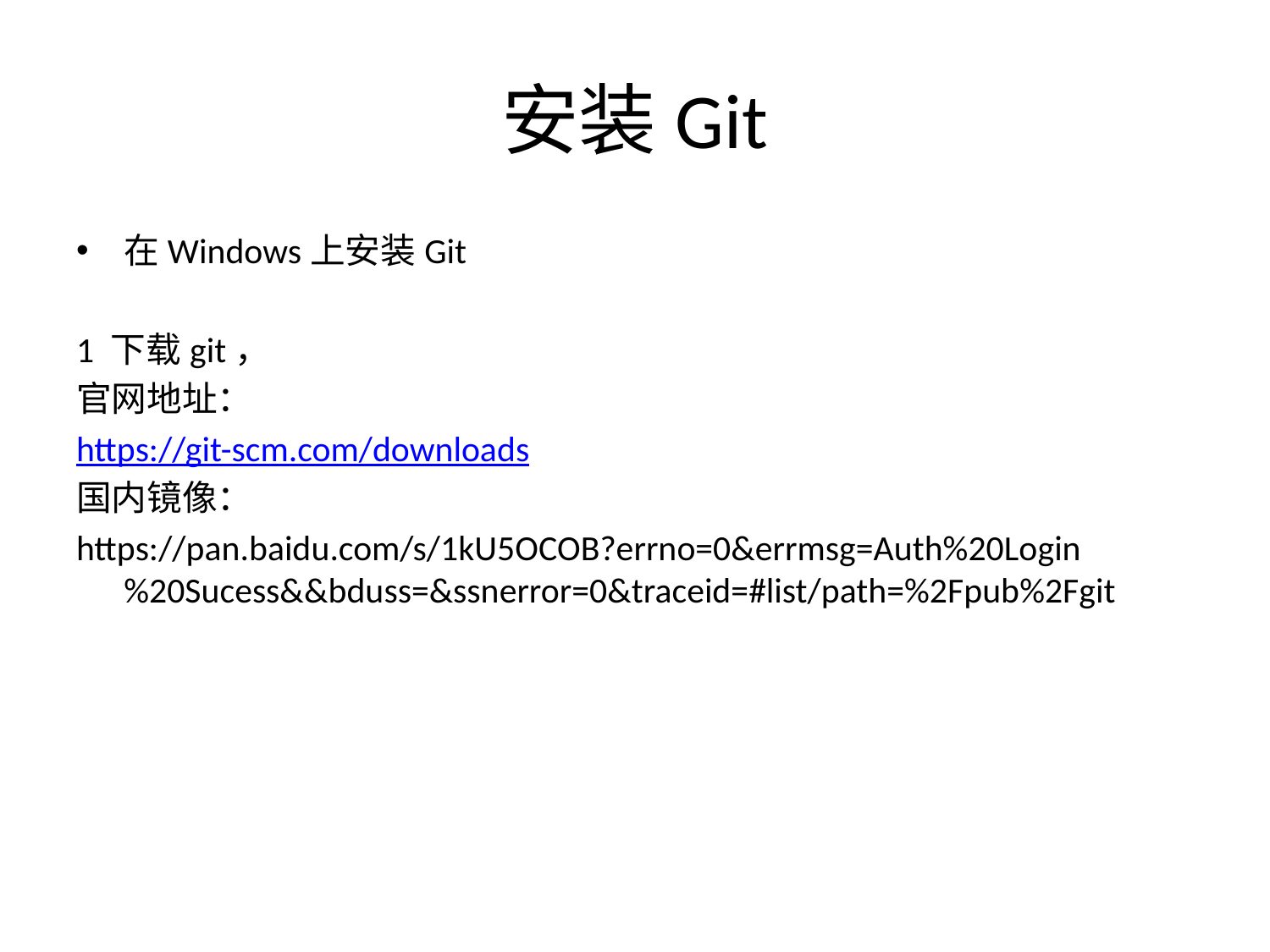

# 安装Git
在Windows上安装Git

1 下载git，
官网地址：
https://git-scm.com/downloads
国内镜像：
https://pan.baidu.com/s/1kU5OCOB?errno=0&errmsg=Auth%20Login%20Sucess&&bduss=&ssnerror=0&traceid=#list/path=%2Fpub%2Fgit